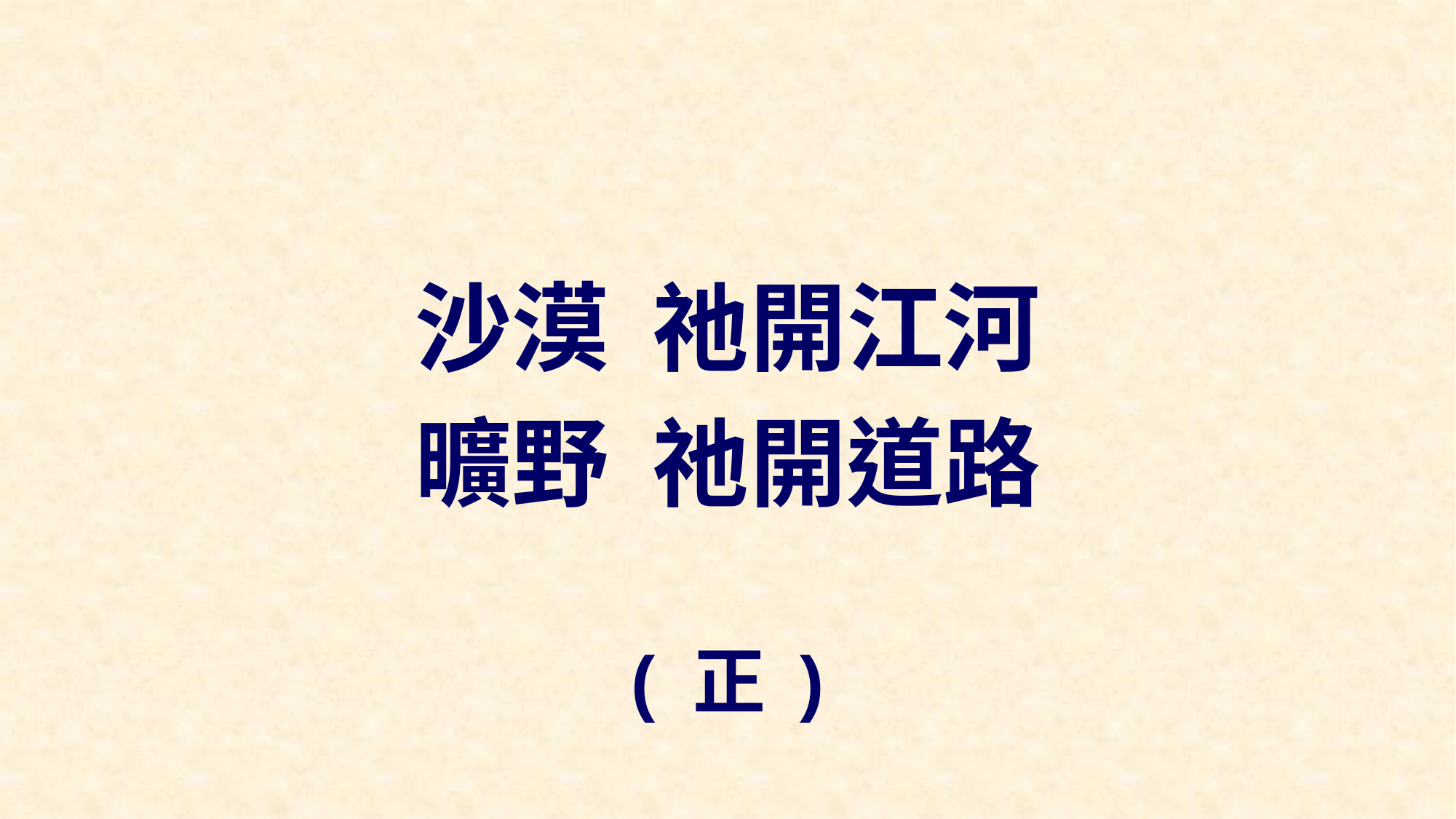

沙漠  祂開江河
曠野  祂開道路
( 正 )